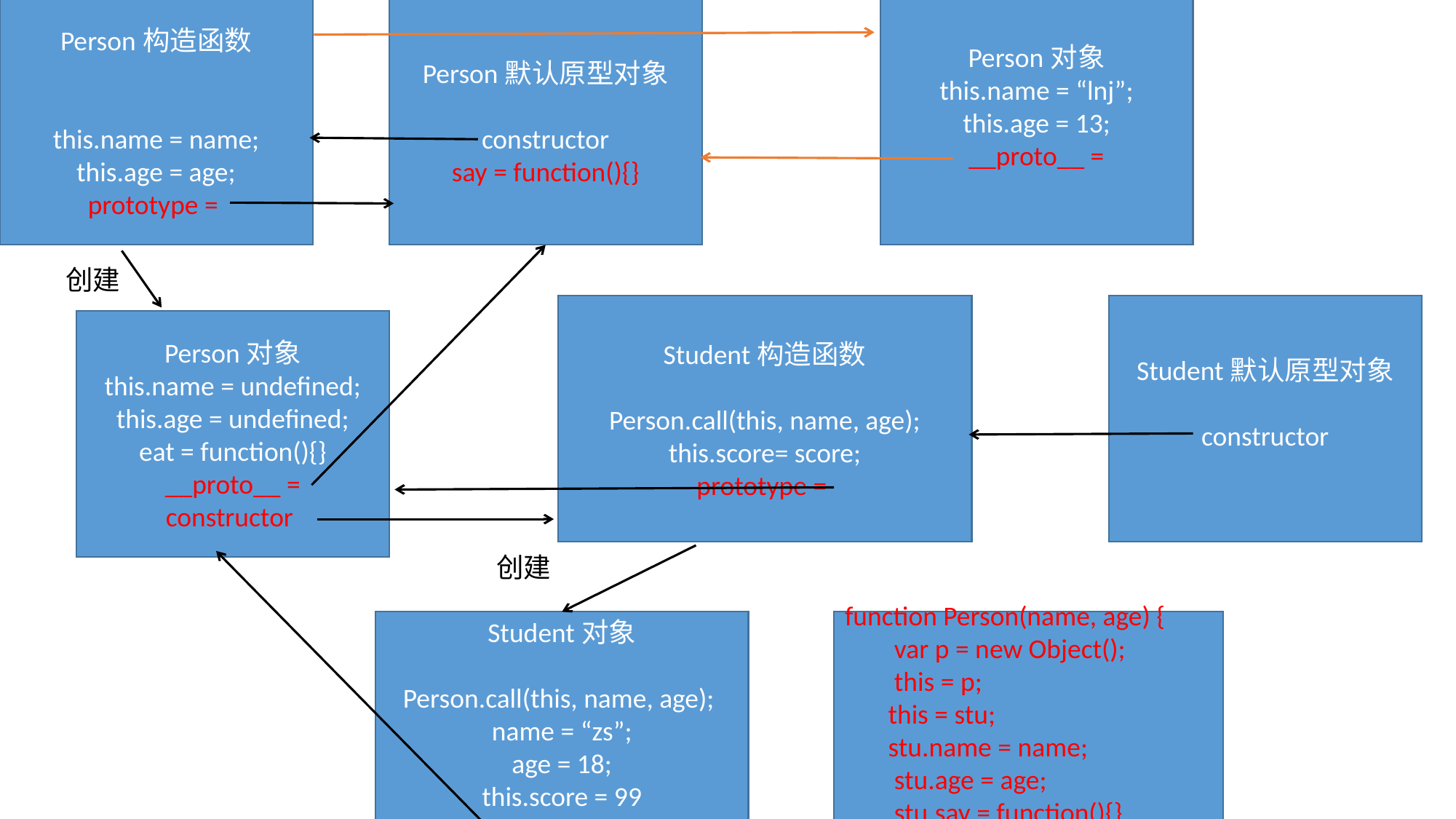

Person构造函数

this.name = name;
this.age = age;
prototype =
Person默认原型对象

constructor
say = function(){}
Person对象
this.name = “lnj”;
this.age = 13;
__proto__ =

创建
Student构造函数

Person.call(this, name, age);
this.score= score;
prototype =
Student默认原型对象

constructor

Person对象
this.name = undefined;
this.age = undefined;
eat = function(){}
__proto__ =
constructor
创建
Student对象

Person.call(this, name, age);
name = “zs”;
age = 18;
this.score = 99
__proto__ =
function Person(name, age) {
        var p = new Object();
        this = p;
       this = stu;
       stu.name = name;
        stu.age = age;
        stu.say = function(){}
    }